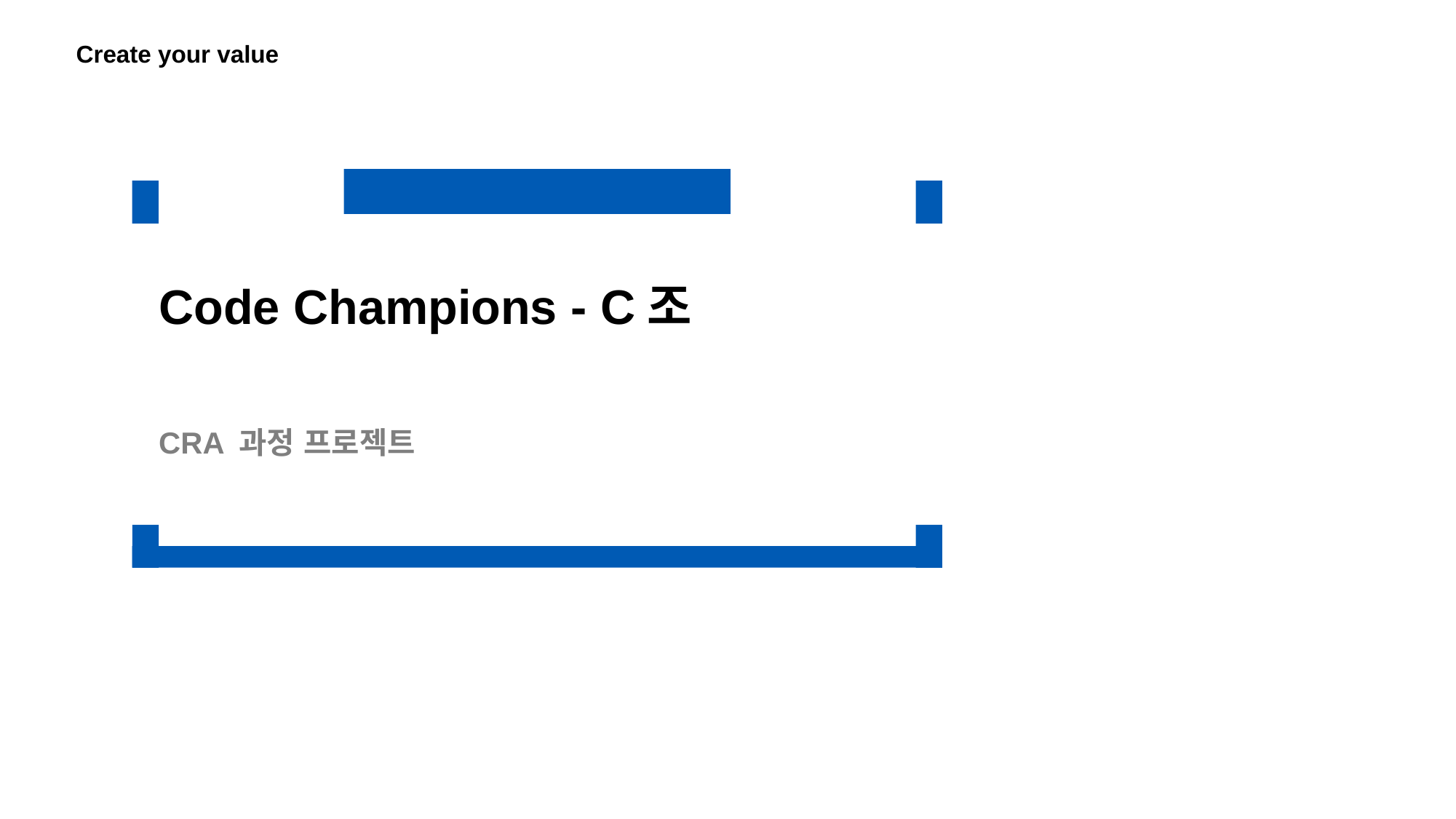

Code Champions - C조
CRA 과정 프로젝트